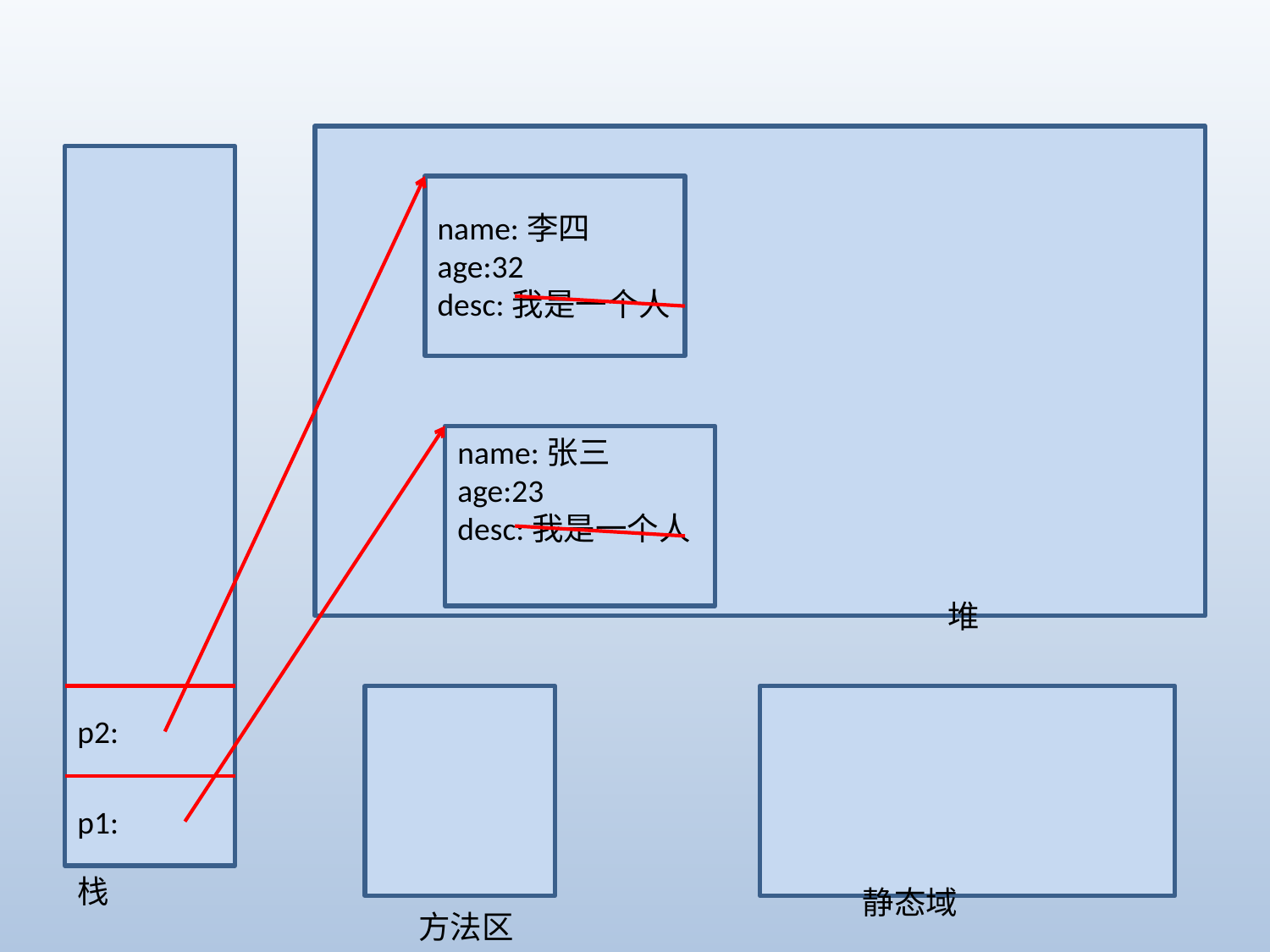

name:李四
age:32
desc:我是一个人

name:张三
age:23
desc:我是一个人
堆

p2:
p1:
栈
静态域
方法区